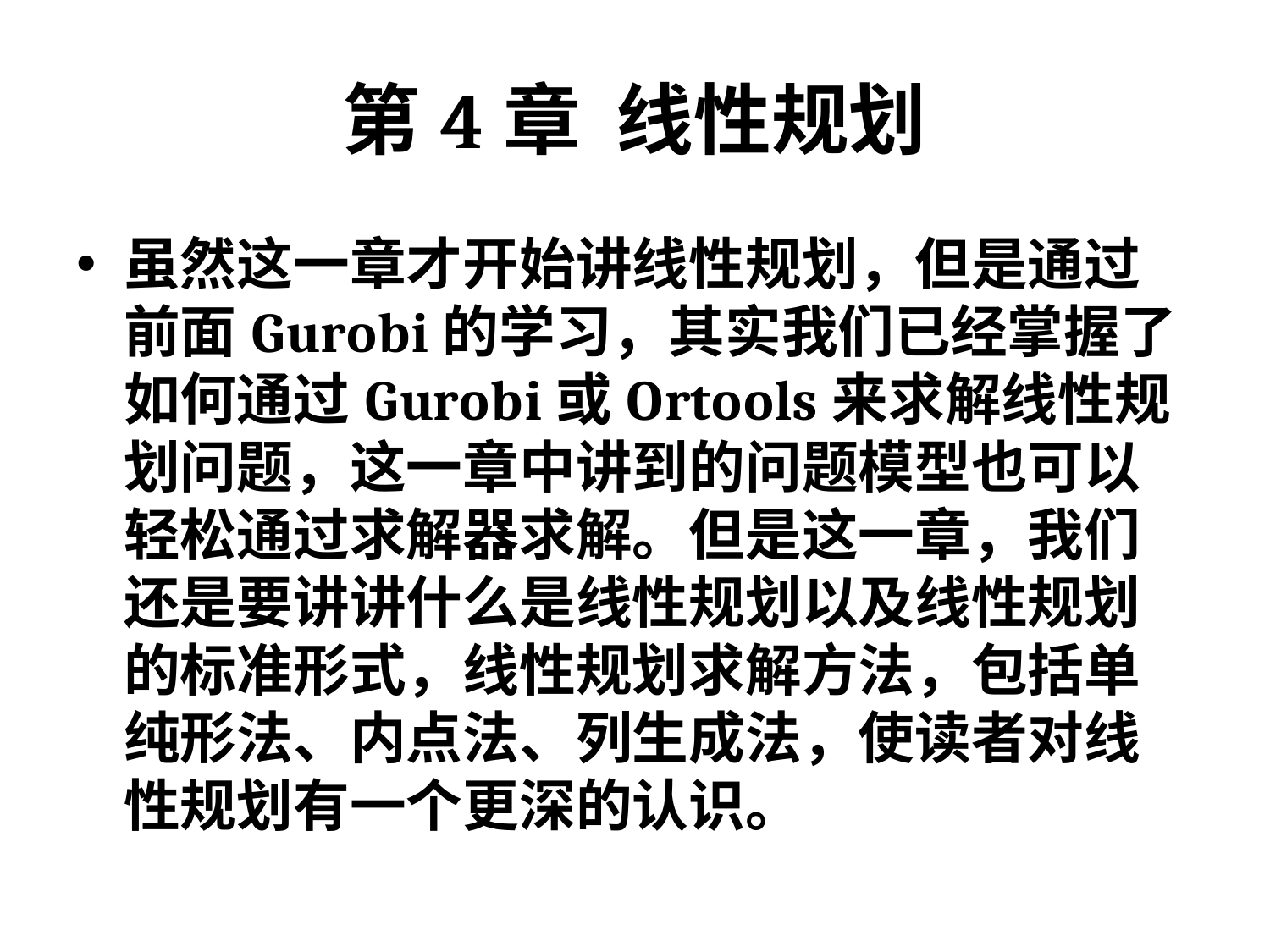

# 第4章  线性规划
虽然这一章才开始讲线性规划，但是通过前面Gurobi的学习，其实我们已经掌握了如何通过Gurobi或Ortools来求解线性规划问题，这一章中讲到的问题模型也可以轻松通过求解器求解。但是这一章，我们还是要讲讲什么是线性规划以及线性规划的标准形式，线性规划求解方法，包括单纯形法、内点法、列生成法，使读者对线性规划有一个更深的认识。